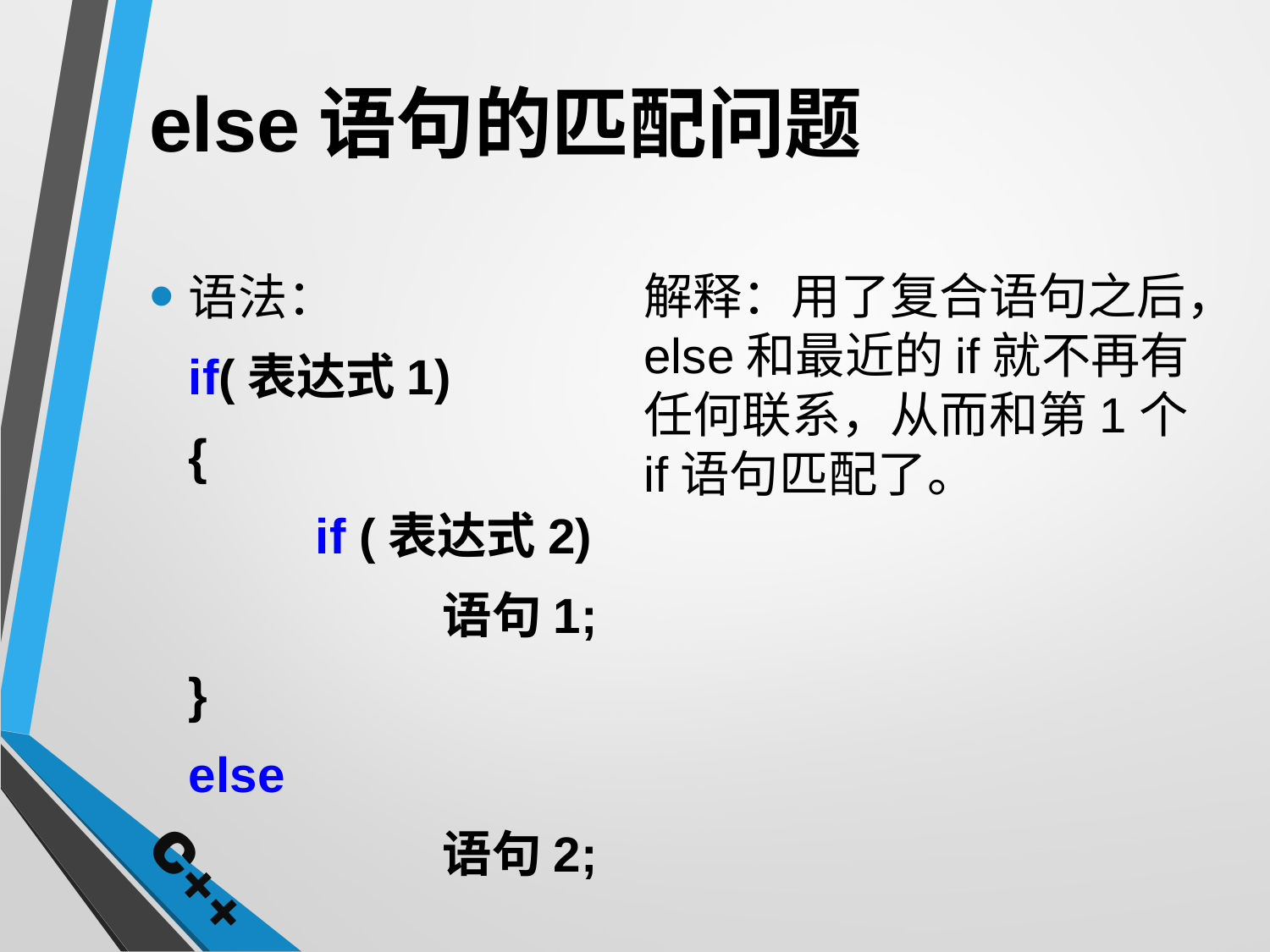

# else语句的匹配问题
语法：
	if(表达式1)
	{
		if (表达式2)
			语句1;
	}
	else
			语句2;
解释：用了复合语句之后，else和最近的if就不再有任何联系，从而和第1个if语句匹配了。